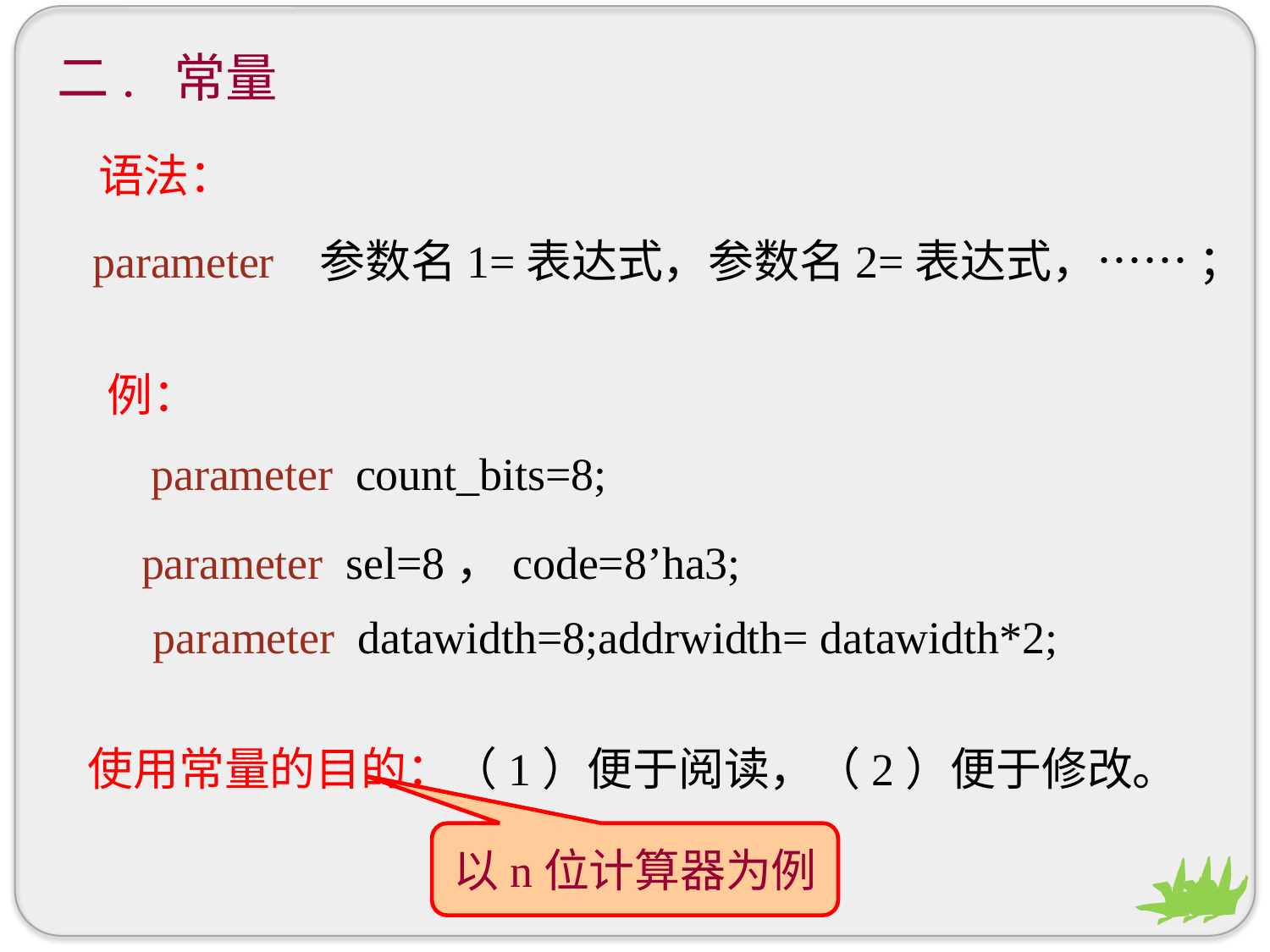

二.  常量
语法：
parameter   参数名1=表达式，参数名2=表达式，…… ；
例：
parameter  count_bits=8;
parameter  sel=8，code=8’ha3;
parameter  datawidth=8;addrwidth= datawidth*2;
使用常量的目的：（1）便于阅读，（2）便于修改。
以n位计算器为例
23